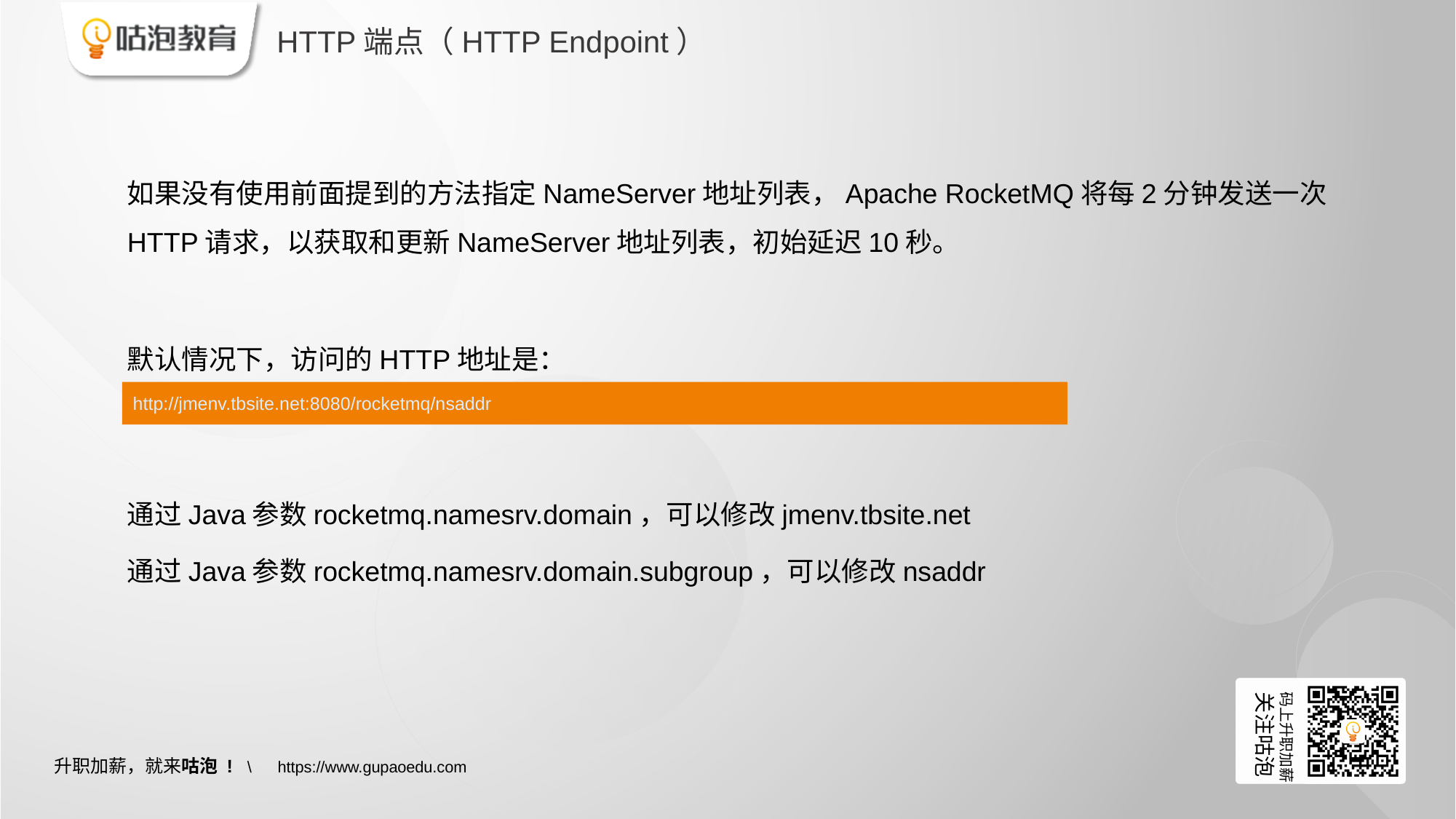

# HTTP端点（HTTP Endpoint）
如果没有使用前面提到的方法指定NameServer地址列表，Apache RocketMQ将每2分钟发送一次HTTP请求，以获取和更新NameServer地址列表，初始延迟10秒。
默认情况下，访问的HTTP地址是：
http://jmenv.tbsite.net:8080/rocketmq/nsaddr
通过Java参数rocketmq.namesrv.domain，可以修改jmenv.tbsite.net
通过Java参数rocketmq.namesrv.domain.subgroup，可以修改nsaddr